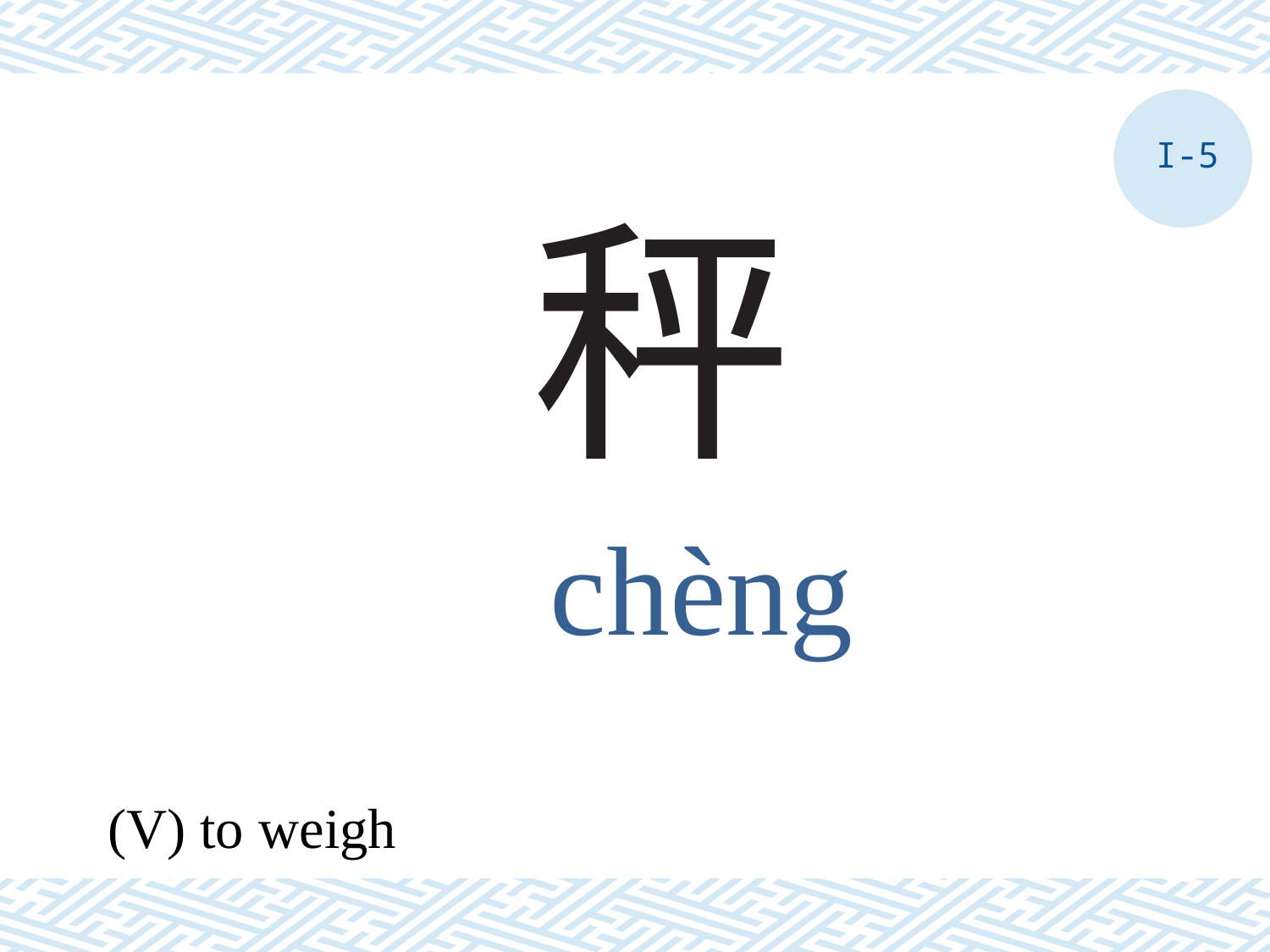

I-5

# 秤
chèng
(V) to weigh